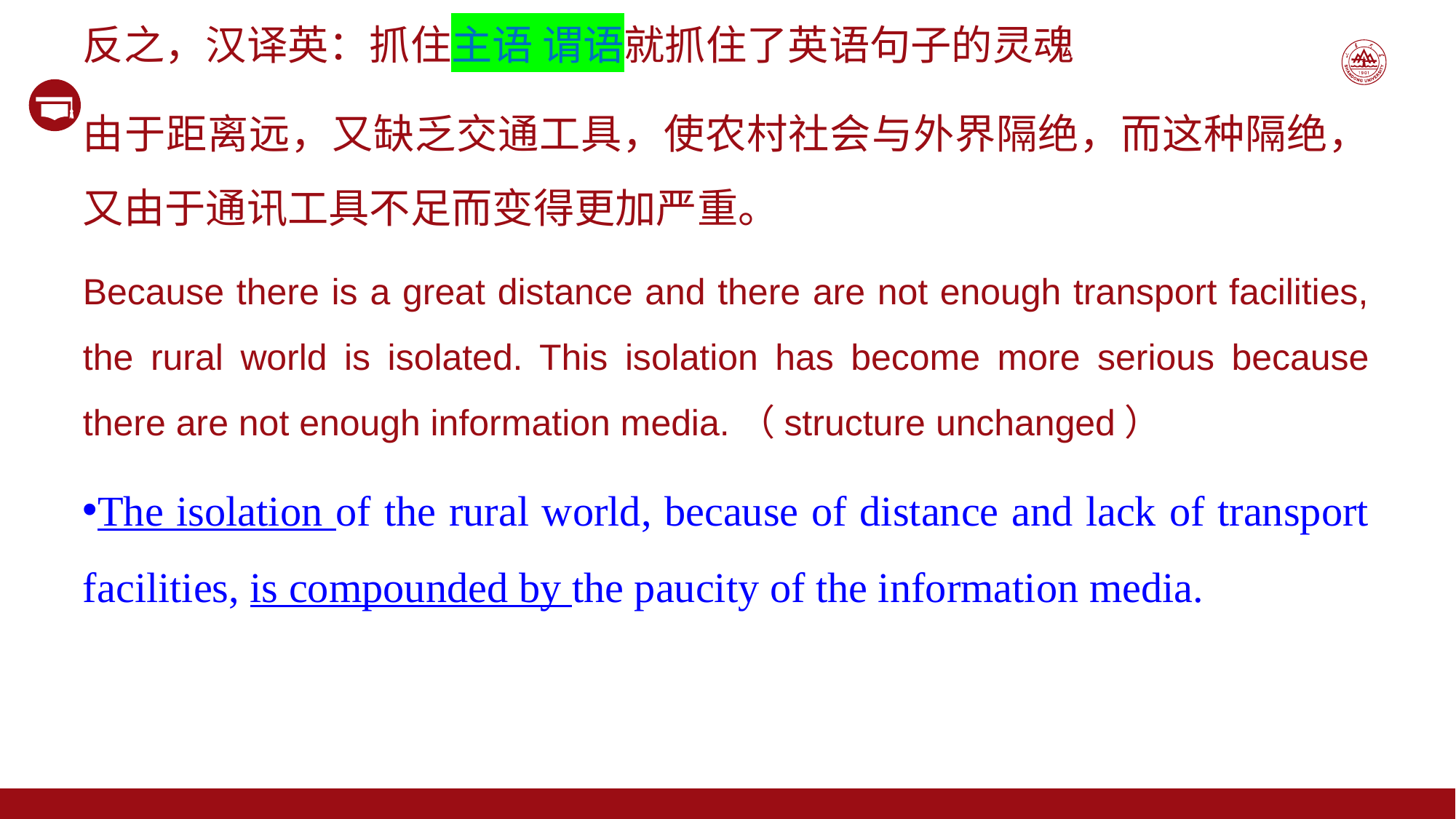

反之，汉译英：抓住主语 谓语就抓住了英语句子的灵魂
由于距离远，又缺乏交通工具，使农村社会与外界隔绝，而这种隔绝，又由于通讯工具不足而变得更加严重。
Because there is a great distance and there are not enough transport facilities, the rural world is isolated. This isolation has become more serious because there are not enough information media.（structure unchanged）
The isolation of the rural world, because of distance and lack of transport facilities, is compounded by the paucity of the information media.